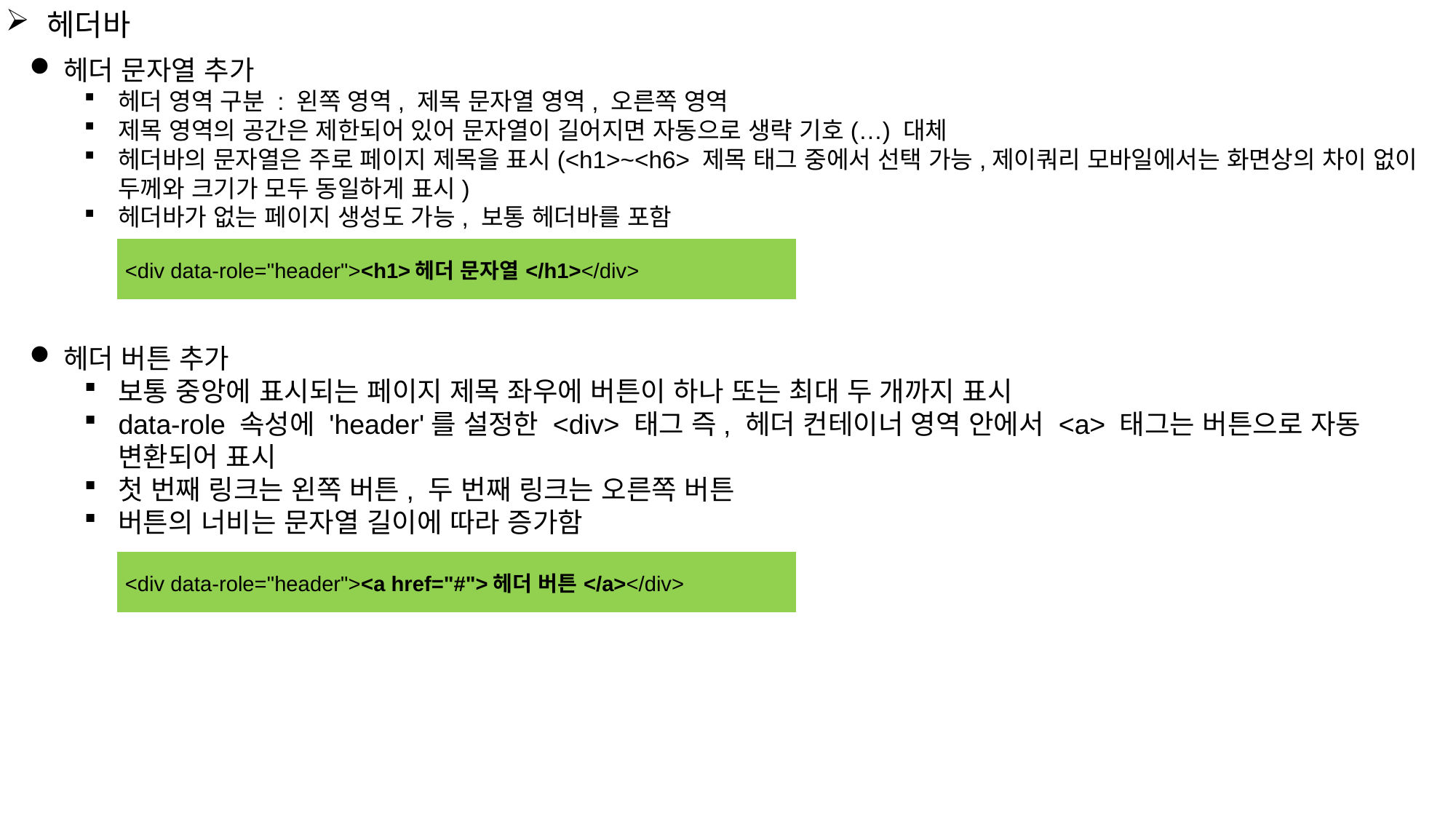

헤더바
헤더 문자열 추가
헤더 영역 구분 : 왼쪽 영역, 제목 문자열 영역, 오른쪽 영역
제목 영역의 공간은 제한되어 있어 문자열이 길어지면 자동으로 생략 기호(…) 대체
헤더바의 문자열은 주로 페이지 제목을 표시(<h1>~<h6> 제목 태그 중에서 선택 가능,제이쿼리 모바일에서는 화면상의 차이 없이 두께와 크기가 모두 동일하게 표시)
헤더바가 없는 페이지 생성도 가능, 보통 헤더바를 포함
| <div data-role="header"><h1>헤더 문자열</h1></div> |
| --- |
헤더 버튼 추가
보통 중앙에 표시되는 페이지 제목 좌우에 버튼이 하나 또는 최대 두 개까지 표시
data-role 속성에 'header'를 설정한 <div> 태그 즉, 헤더 컨테이너 영역 안에서 <a> 태그는 버튼으로 자동 변환되어 표시
첫 번째 링크는 왼쪽 버튼, 두 번째 링크는 오른쪽 버튼
버튼의 너비는 문자열 길이에 따라 증가함
| <div data-role="header"><a href="#">헤더 버튼</a></div> |
| --- |